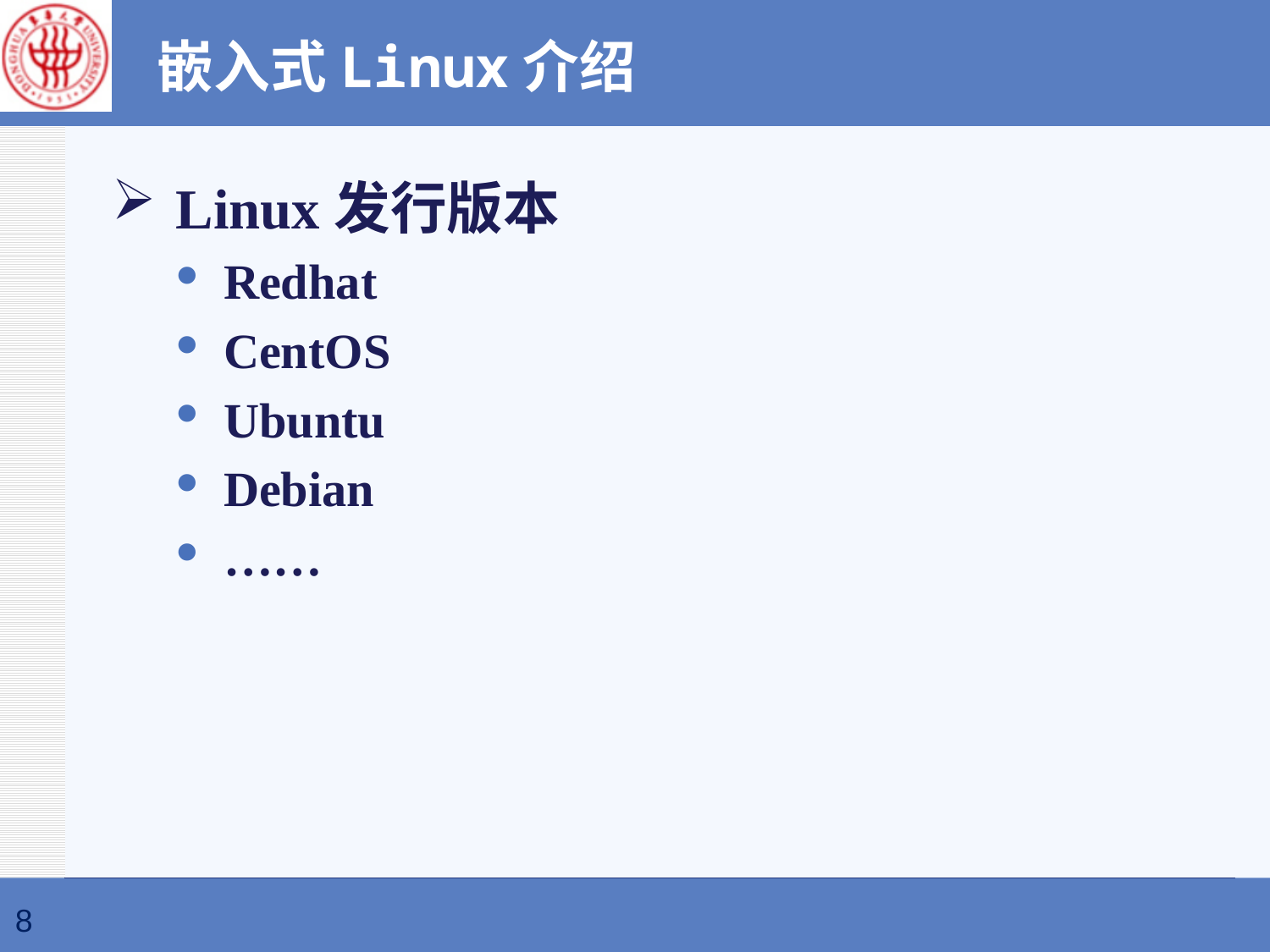

嵌入式Linux介绍
Linux发行版本
Redhat
CentOS
Ubuntu
Debian
……